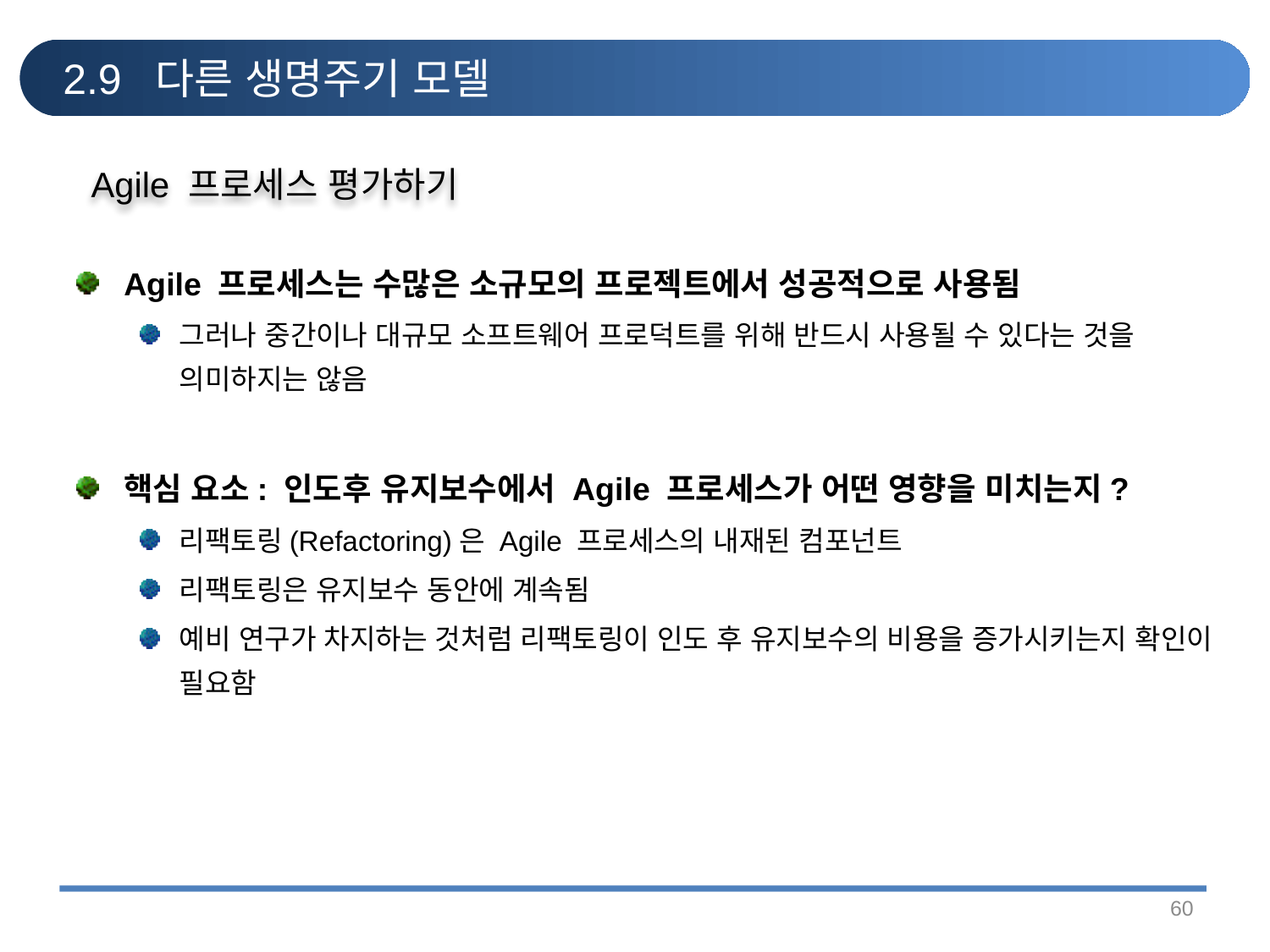

# 2.9  다른 생명주기 모델
Agile 프로세스 평가하기
Agile 프로세스는 수많은 소규모의 프로젝트에서 성공적으로 사용됨
그러나 중간이나 대규모 소프트웨어 프로덕트를 위해 반드시 사용될 수 있다는 것을 의미하지는 않음

핵심 요소: 인도후 유지보수에서 Agile 프로세스가 어떤 영향을 미치는지?
리팩토링(Refactoring)은 Agile 프로세스의 내재된 컴포넌트
리팩토링은 유지보수 동안에 계속됨
예비 연구가 차지하는 것처럼 리팩토링이 인도 후 유지보수의 비용을 증가시키는지 확인이 필요함

60